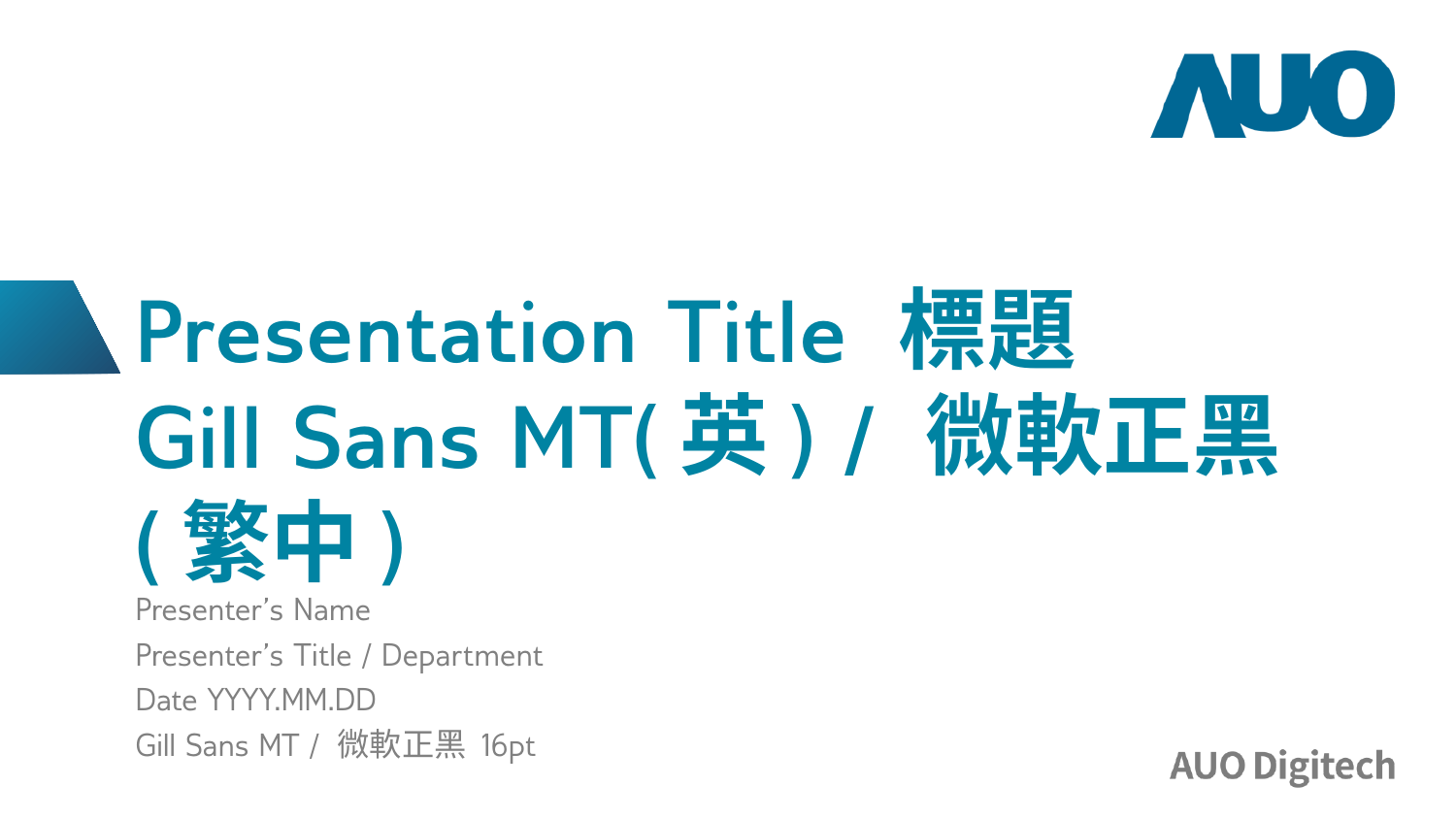

# Presentation Title 標題 Gill Sans MT(英) / 微軟正黑(繁中)
Presenter’s Name
Presenter’s Title / Department
Date YYYY.MM.DD
Gill Sans MT / 微軟正黑 16pt